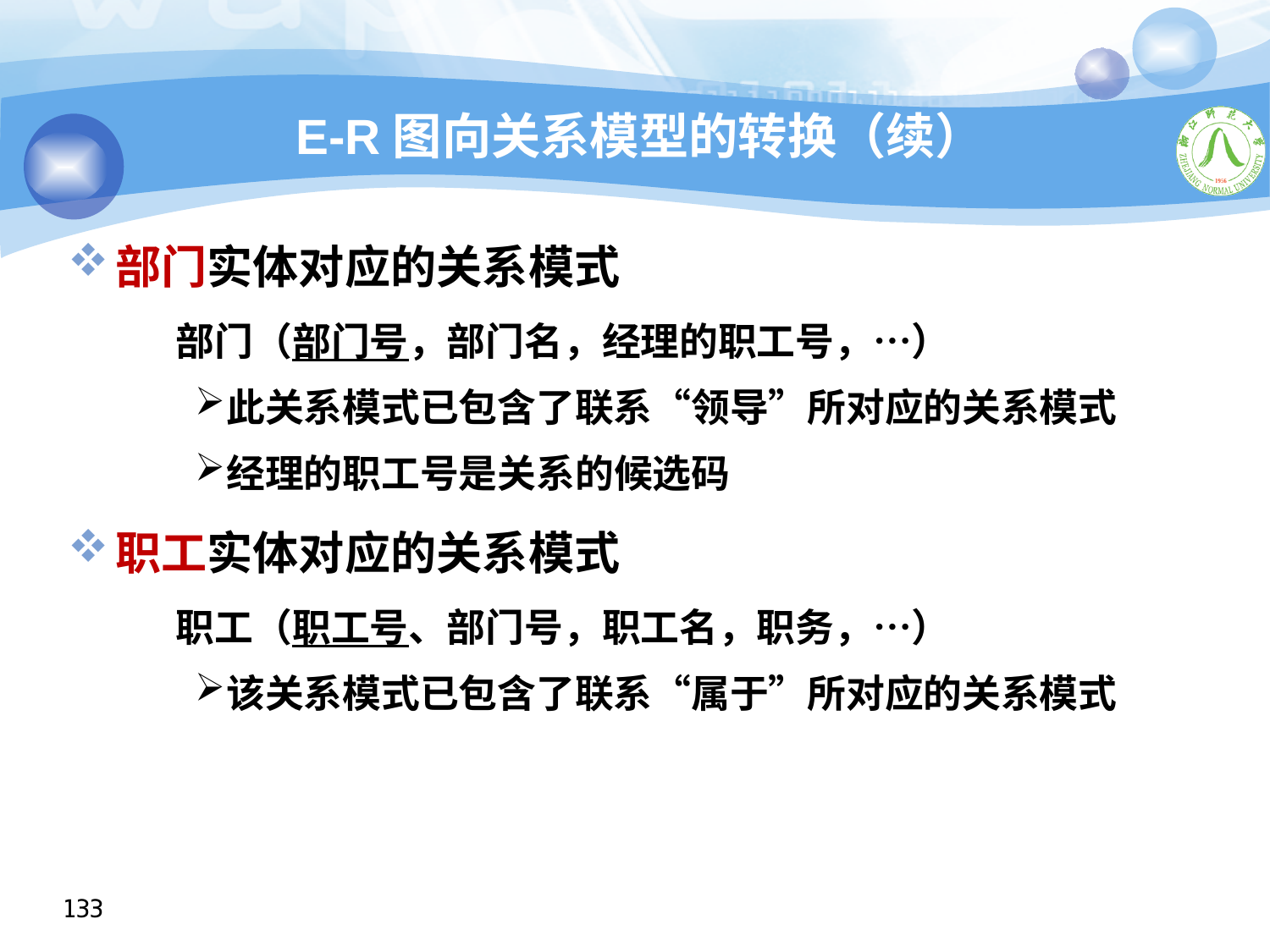

# E-R图向关系模型的转换（续）
部门实体对应的关系模式
    部门（部门号，部门名，经理的职工号，…）
此关系模式已包含了联系“领导”所对应的关系模式
经理的职工号是关系的候选码
职工实体对应的关系模式
    职工（职工号、部门号，职工名，职务，…）
该关系模式已包含了联系“属于”所对应的关系模式
133